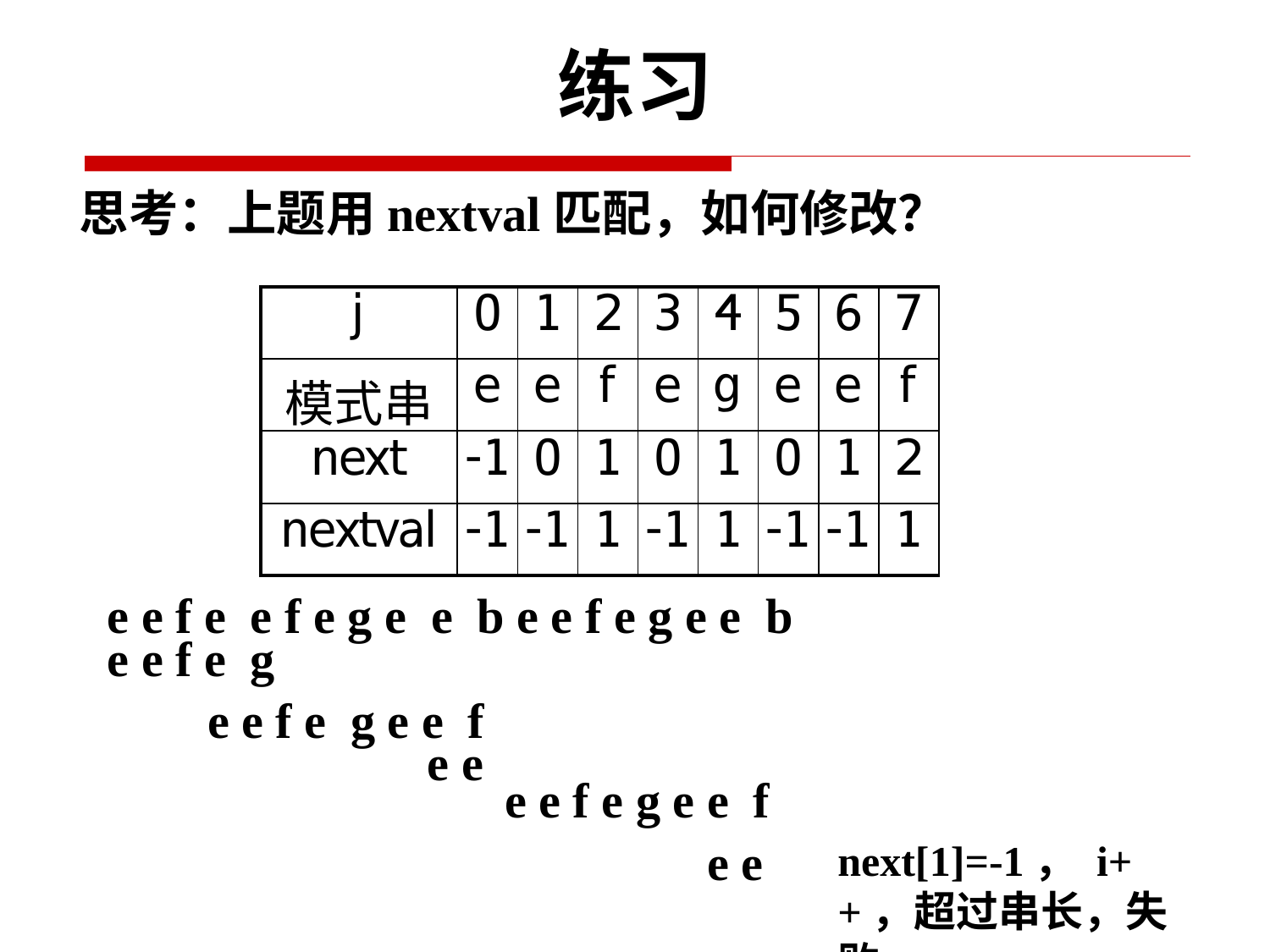

练习
  思考：上题用nextval匹配，如何修改？
| j | 0 | 1 | 2 | 3 | 4 | 5 | 6 | 7 |
| --- | --- | --- | --- | --- | --- | --- | --- | --- |
| 模式串 | e | e | f | e | g | e | e | f |
| next | -1 | 0 | 1 | 0 | 1 | 0 | 1 | 2 |
| nextval | -1 | -1 | 1 | -1 | 1 | -1 | -1 | 1 |
e e f e  e f e g e  e  b e e f e g e e  b
e e f e  g
e e f e  g e e  f
e e
e e f e g e e  f
e e
next[1]=-1， i++，超过串长，失败